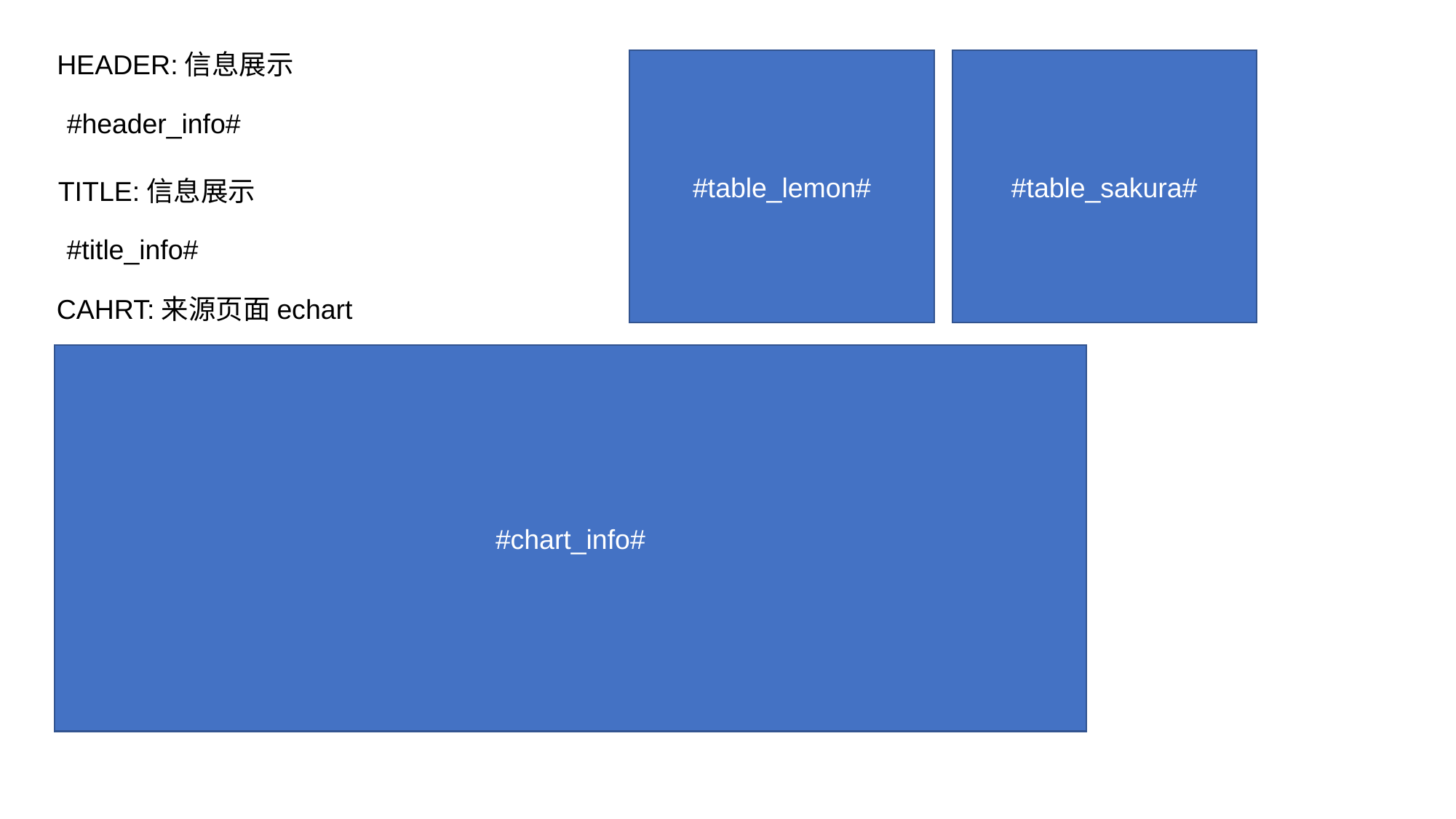

HEADER:信息展示
#table_lemon#
#table_sakura#
#header_info#
TITLE:信息展示
#title_info#
CAHRT:来源页面echart
#chart_info#